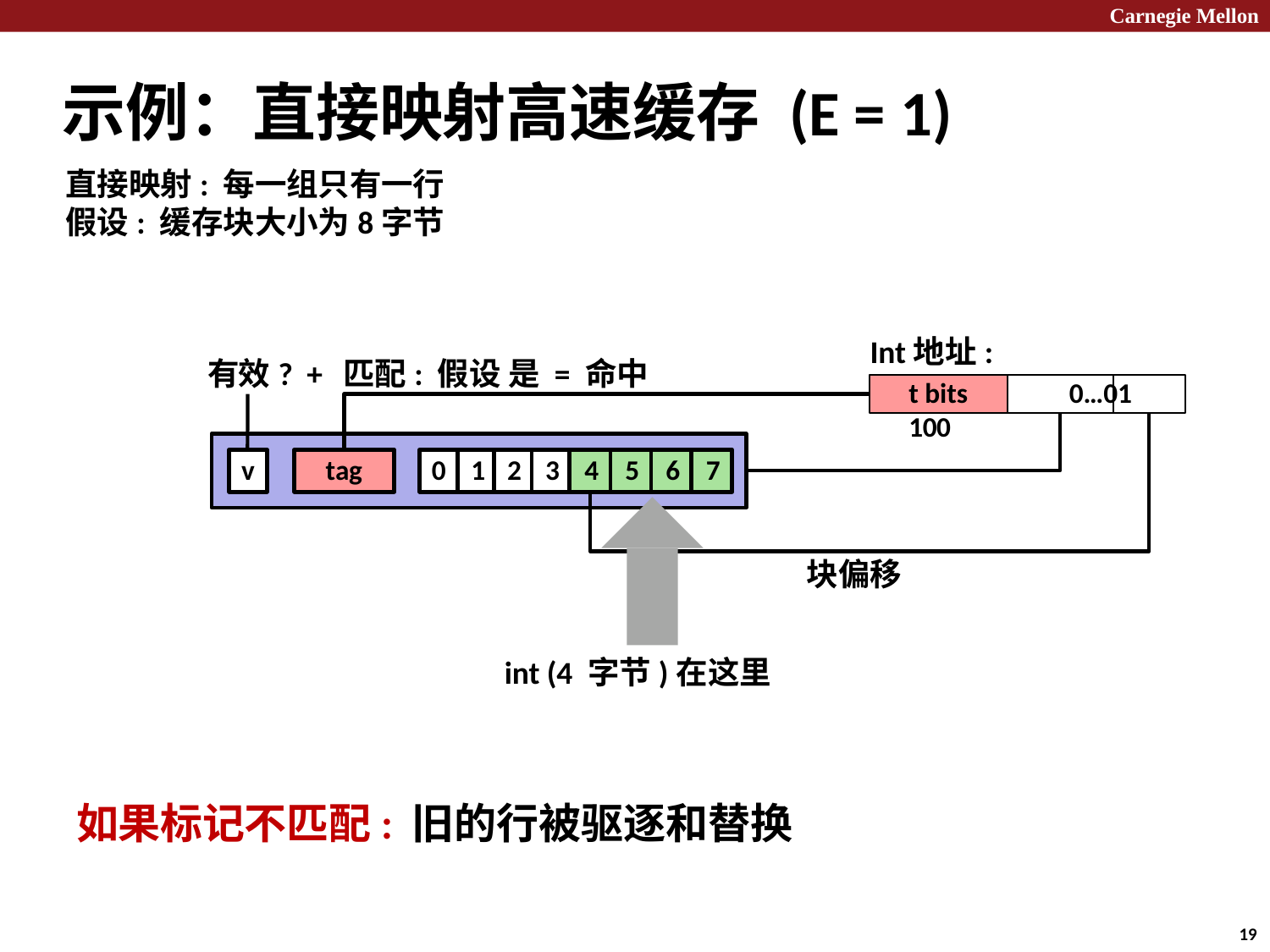

Carnegie Mellon
# 示例：直接映射高速缓存 (E = 1)
直接映射: 每一组只有一行
假设: 缓存块大小为8字节
Int地址:
t bits	0…01	100
有效?
+	匹配: 假设 是 = 命中

v
tag
0	1	2	3	4	5	6	7

块偏移

int (4 字节)在这里
如果标记不匹配: 旧的行被驱逐和替换
19